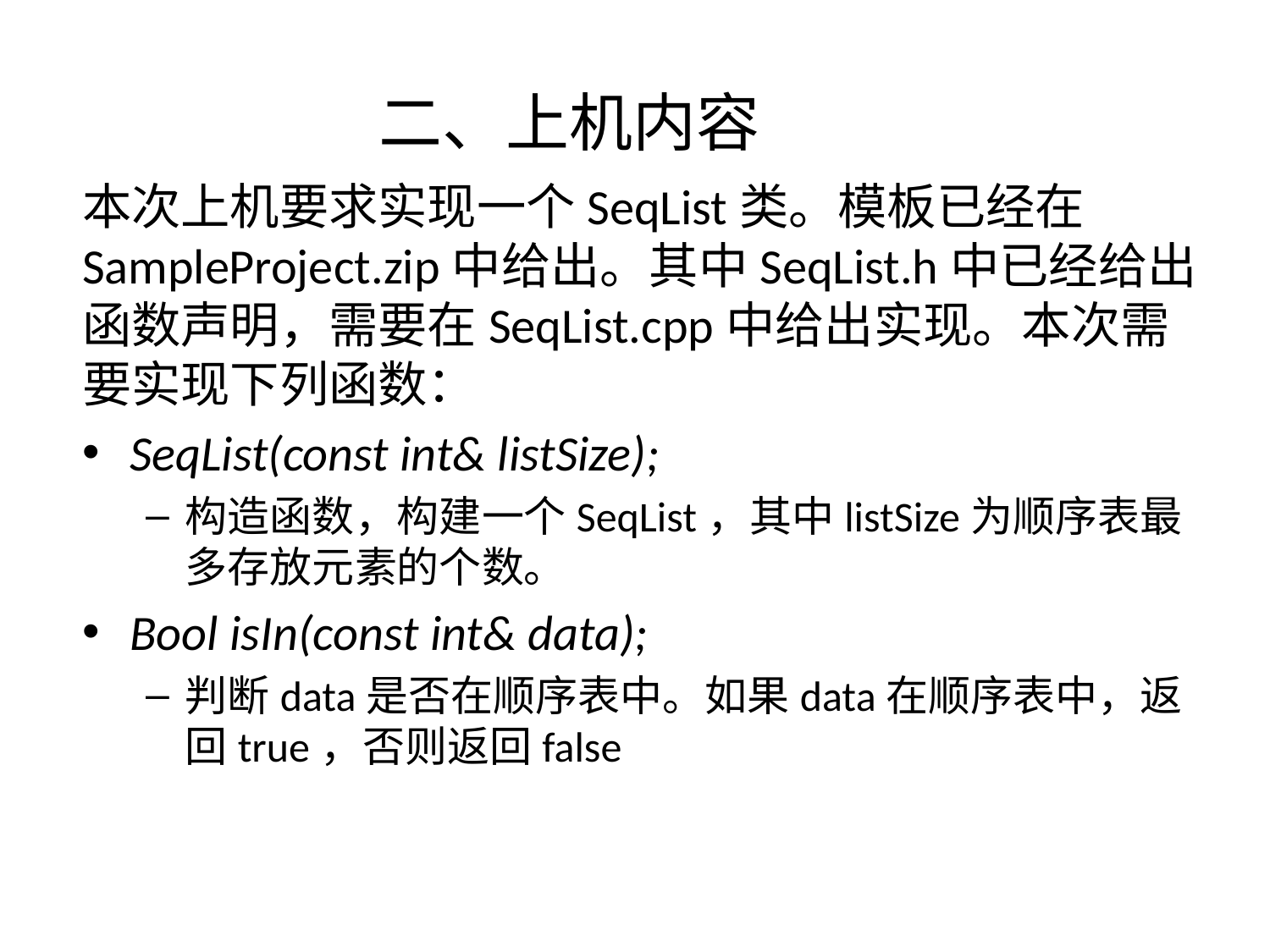

二、上机内容
本次上机要求实现一个SeqList类。模板已经在SampleProject.zip中给出。其中SeqList.h中已经给出函数声明，需要在SeqList.cpp中给出实现。本次需要实现下列函数：
SeqList(const int& listSize);
构造函数，构建一个SeqList，其中listSize为顺序表最多存放元素的个数。
Bool isIn(const int& data);
判断data是否在顺序表中。如果data在顺序表中，返回true，否则返回false